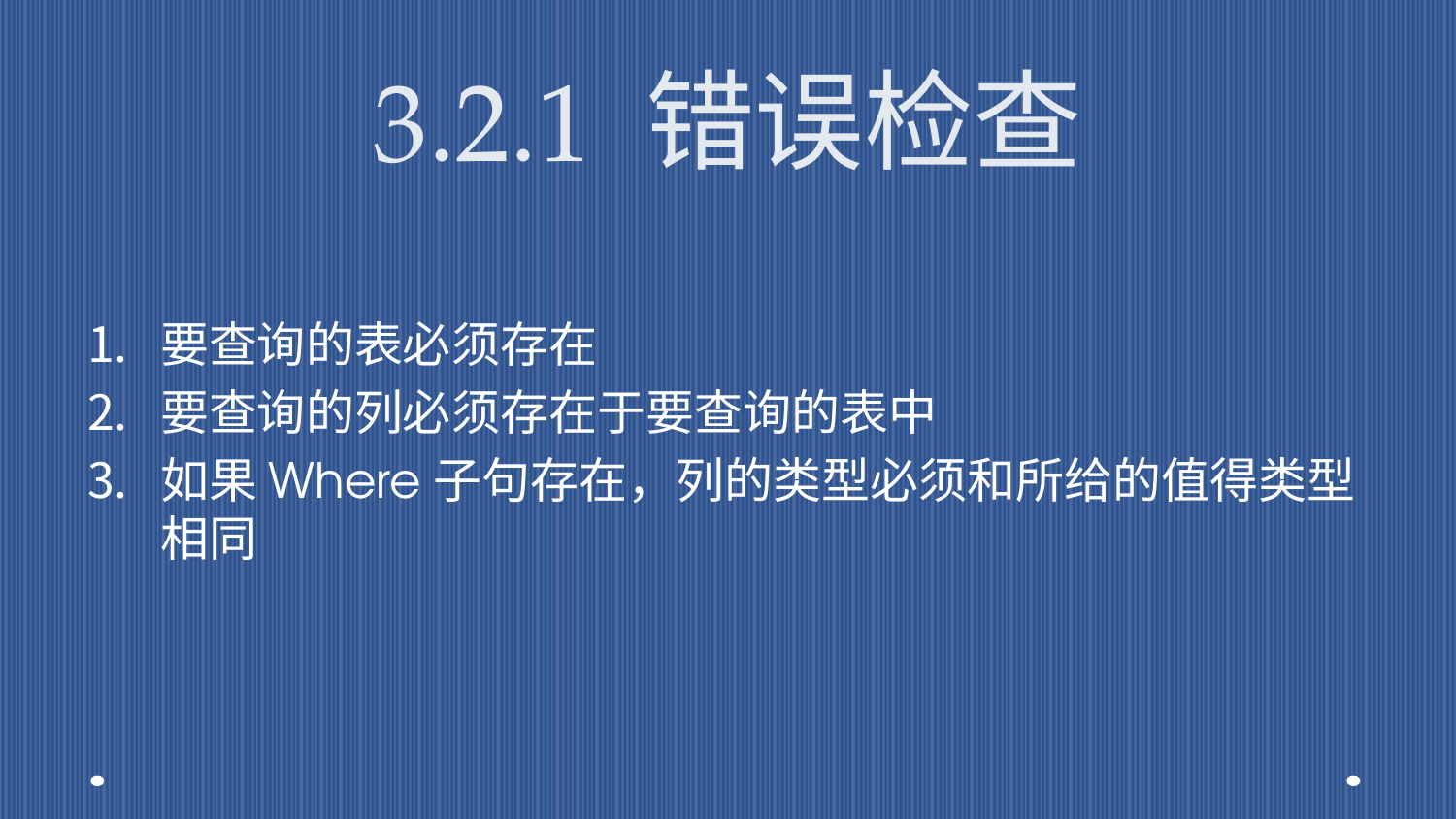

# 3.2.1 错误检查
要查询的表必须存在
要查询的列必须存在于要查询的表中
如果Where子句存在，列的类型必须和所给的值得类型相同